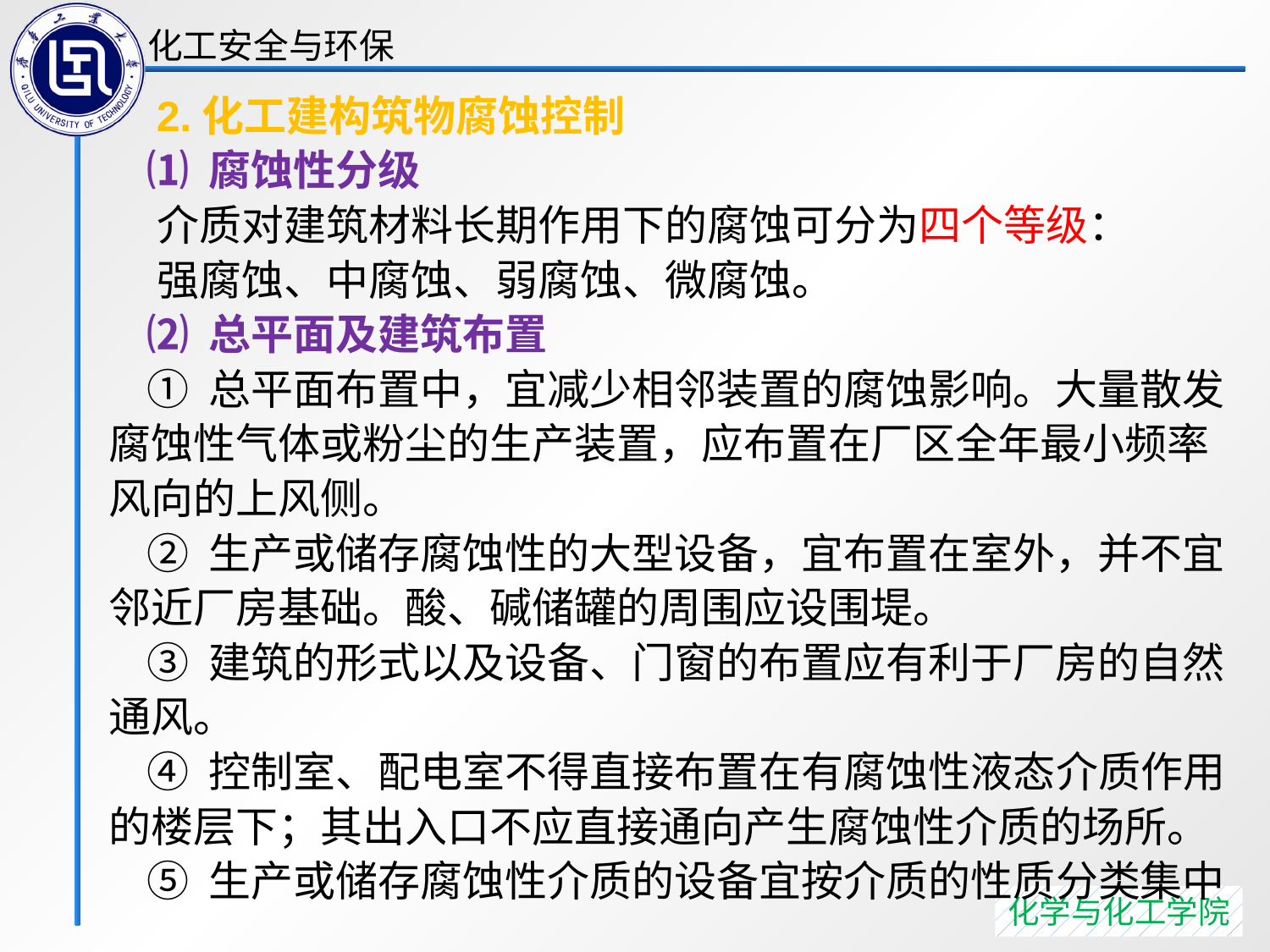

2.化工建构筑物腐蚀控制
    ⑴ 腐蚀性分级
    介质对建筑材料长期作用下的腐蚀可分为四个等级：
    强腐蚀、中腐蚀、弱腐蚀、微腐蚀。
    ⑵ 总平面及建筑布置
    ① 总平面布置中，宜减少相邻装置的腐蚀影响。大量散发腐蚀性气体或粉尘的生产装置，应布置在厂区全年最小频率风向的上风侧。
    ② 生产或储存腐蚀性的大型设备，宜布置在室外，并不宜邻近厂房基础。酸、碱储罐的周围应设围堤。
    ③ 建筑的形式以及设备、门窗的布置应有利于厂房的自然通风。
    ④ 控制室、配电室不得直接布置在有腐蚀性液态介质作用的楼层下；其出入口不应直接通向产生腐蚀性介质的场所。
    ⑤ 生产或储存腐蚀性介质的设备宜按介质的性质分类集中